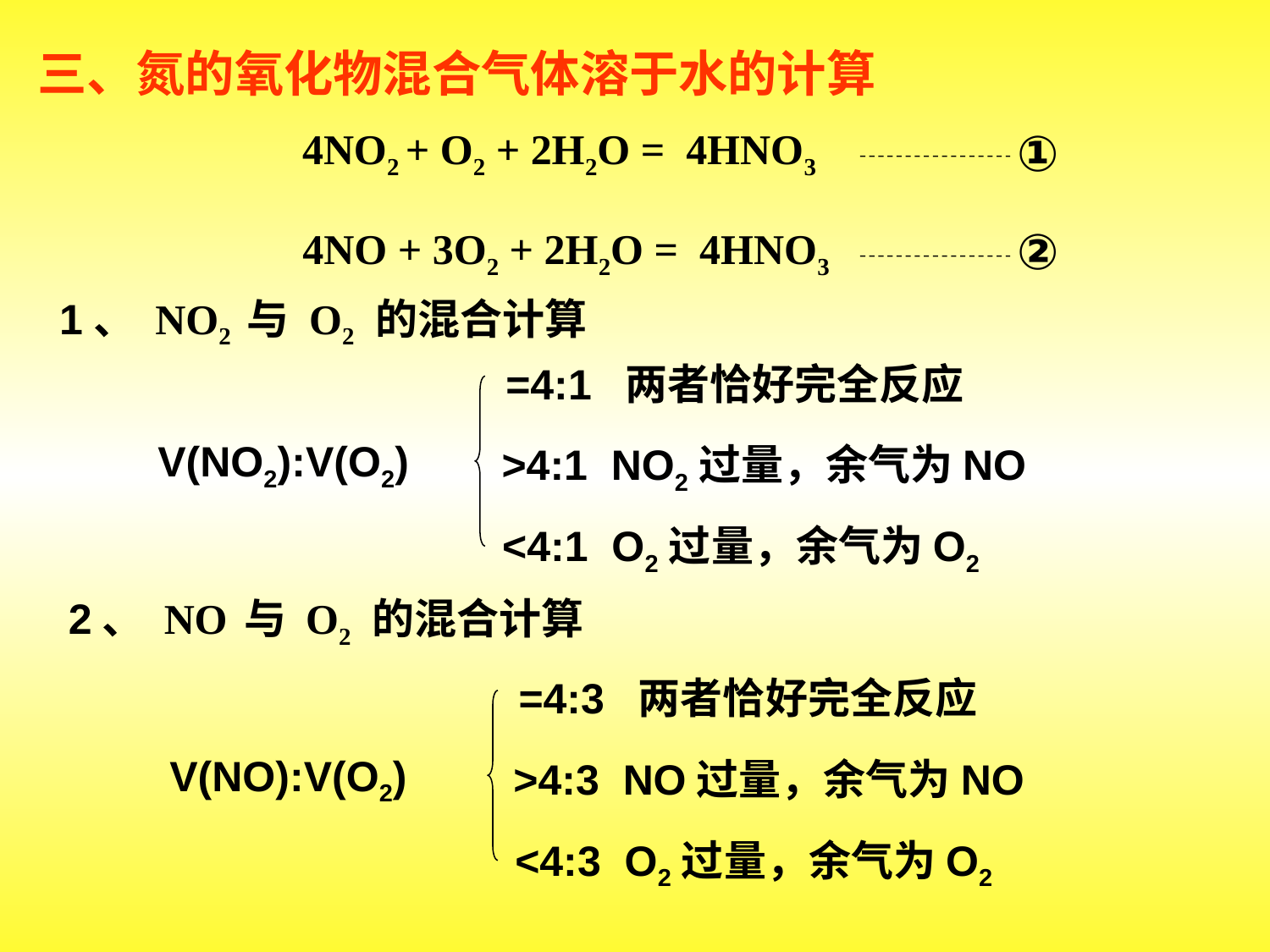

三、氮的氧化物混合气体溶于水的计算
①

4NO2 + O2 + 2H2O =  4HNO3
②

4NO + 3O2 + 2H2O =  4HNO3
1、 NO2 与 O2 的混合计算
=4:1  两者恰好完全反应

V(NO2):V(O2)
>4:1  NO2过量，余气为NO
<4:1  O2过量，余气为O2
2、 NO 与 O2 的混合计算
=4:3  两者恰好完全反应

V(NO):V(O2)
>4:3  NO过量，余气为NO
<4:3  O2过量，余气为O2